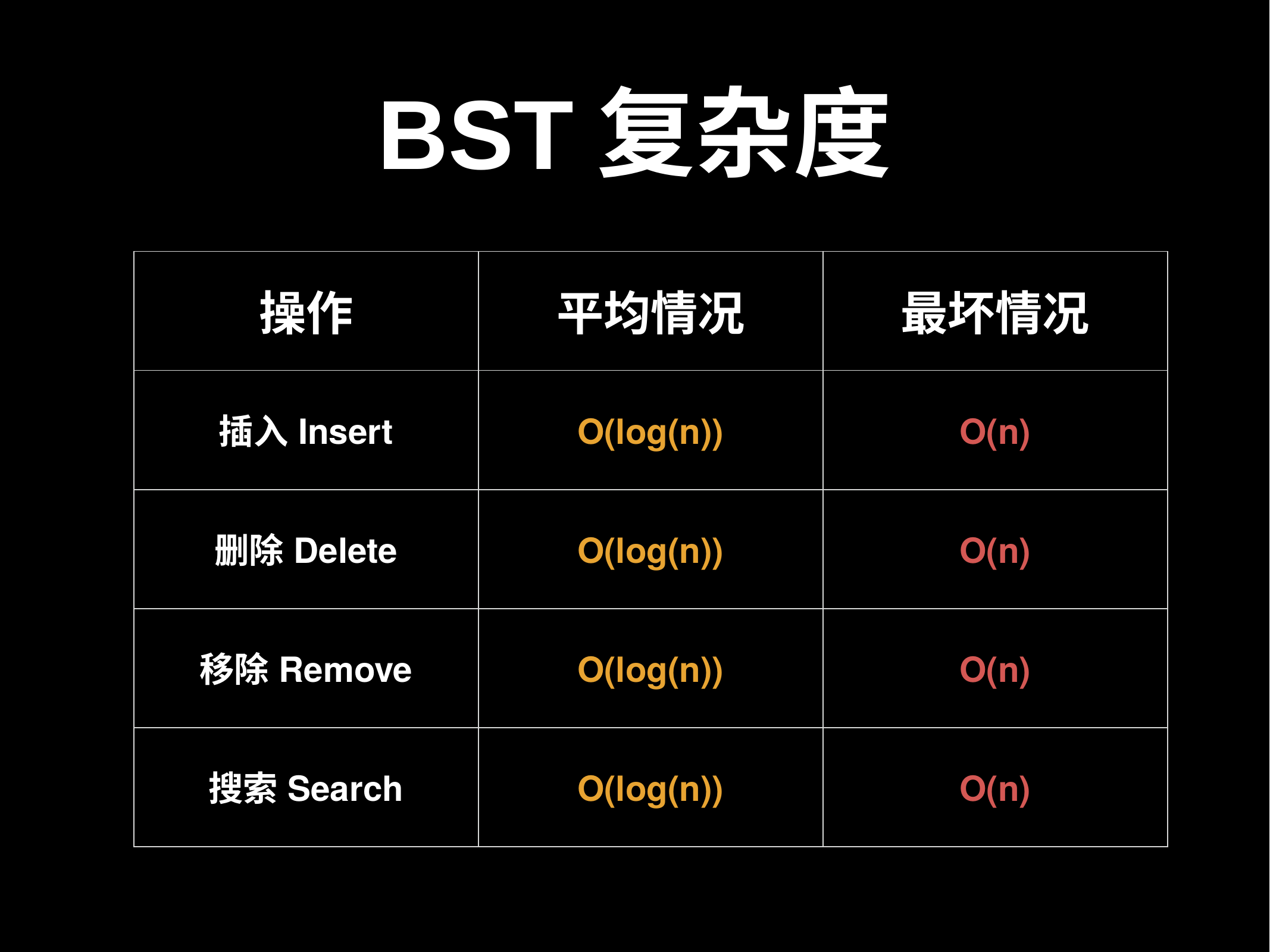

# BST复杂度
| 操作 | 平均情况 | 最坏情况 |
| --- | --- | --- |
| 插入Insert | O(log(n)) | O(n) |
| 删除Delete | O(log(n)) | O(n) |
| 移除Remove | O(log(n)) | O(n) |
| 搜索Search | O(log(n)) | O(n) |